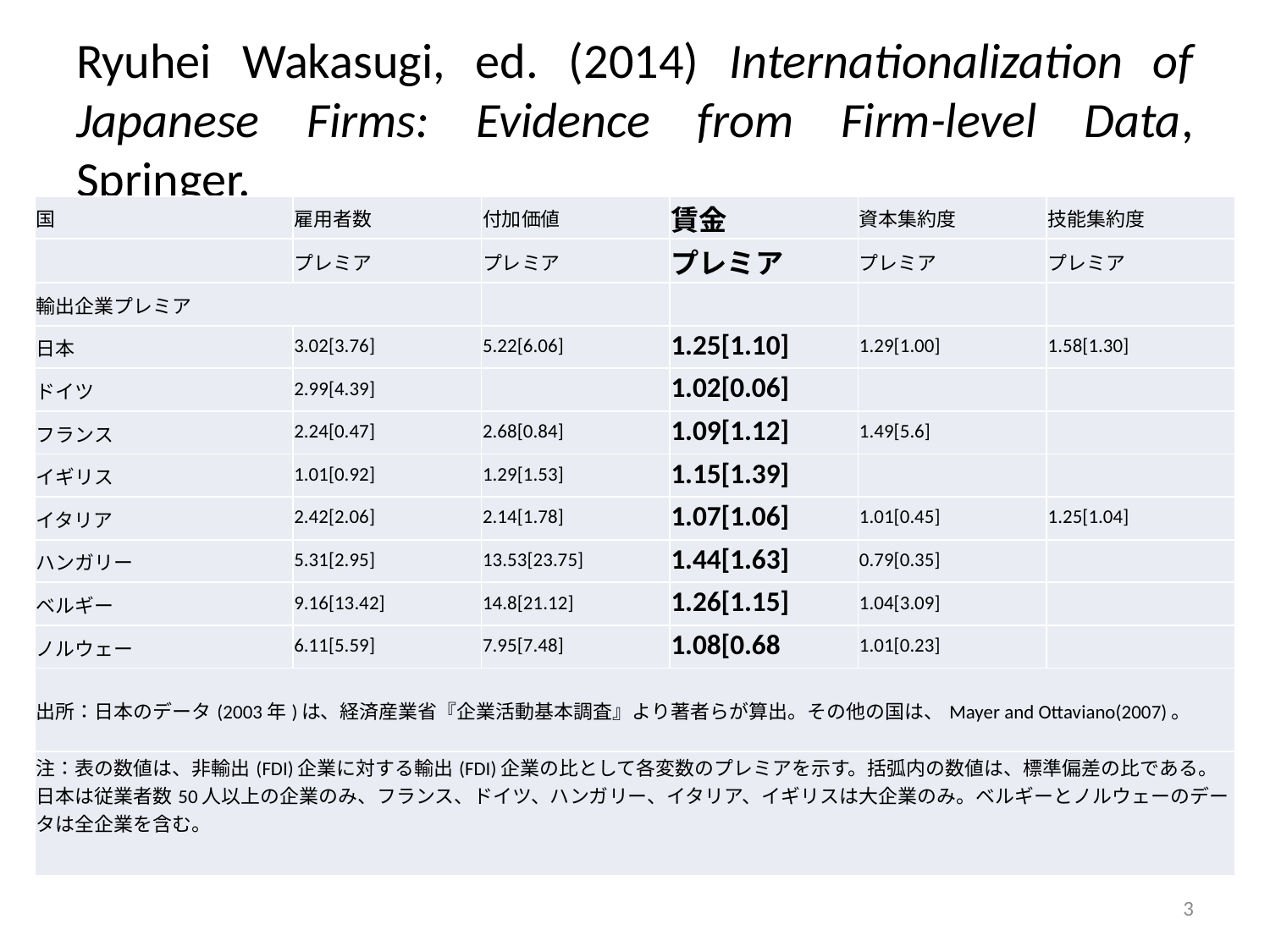

# Ryuhei Wakasugi, ed. (2014) Internationalization of Japanese Firms: Evidence from Firm-level Data, Springer.
| 国 | 雇用者数 | 付加価値 | 賃金 | 資本集約度 | 技能集約度 |
| --- | --- | --- | --- | --- | --- |
|  | プレミア | プレミア | プレミア | プレミア | プレミア |
| 輸出企業プレミア |  |  |  |  |  |
| 日本 | 3.02[3.76] | 5.22[6.06] | 1.25[1.10] | 1.29[1.00] | 1.58[1.30] |
| ドイツ | 2.99[4.39] |  | 1.02[0.06] |  |  |
| フランス | 2.24[0.47] | 2.68[0.84] | 1.09[1.12] | 1.49[5.6] |  |
| イギリス | 1.01[0.92] | 1.29[1.53] | 1.15[1.39] |  |  |
| イタリア | 2.42[2.06] | 2.14[1.78] | 1.07[1.06] | 1.01[0.45] | 1.25[1.04] |
| ハンガリー | 5.31[2.95] | 13.53[23.75] | 1.44[1.63] | 0.79[0.35] |  |
| ベルギー | 9.16[13.42] | 14.8[21.12] | 1.26[1.15] | 1.04[3.09] |  |
| ノルウェー | 6.11[5.59] | 7.95[7.48] | 1.08[0.68 | 1.01[0.23] |  |
| 出所：日本のデータ(2003年)は、経済産業省『企業活動基本調査』より著者らが算出。その他の国は、Mayer and Ottaviano(2007)。 |  |  |  |  |  |
| 注：表の数値は、非輸出(FDI)企業に対する輸出(FDI)企業の比として各変数のプレミアを示す。括弧内の数値は、標準偏差の比である。日本は従業者数50人以上の企業のみ、フランス、ドイツ、ハンガリー、イタリア、イギリスは大企業のみ。ベルギーとノルウェーのデータは全企業を含む。 |  |  |  |  |  |
3